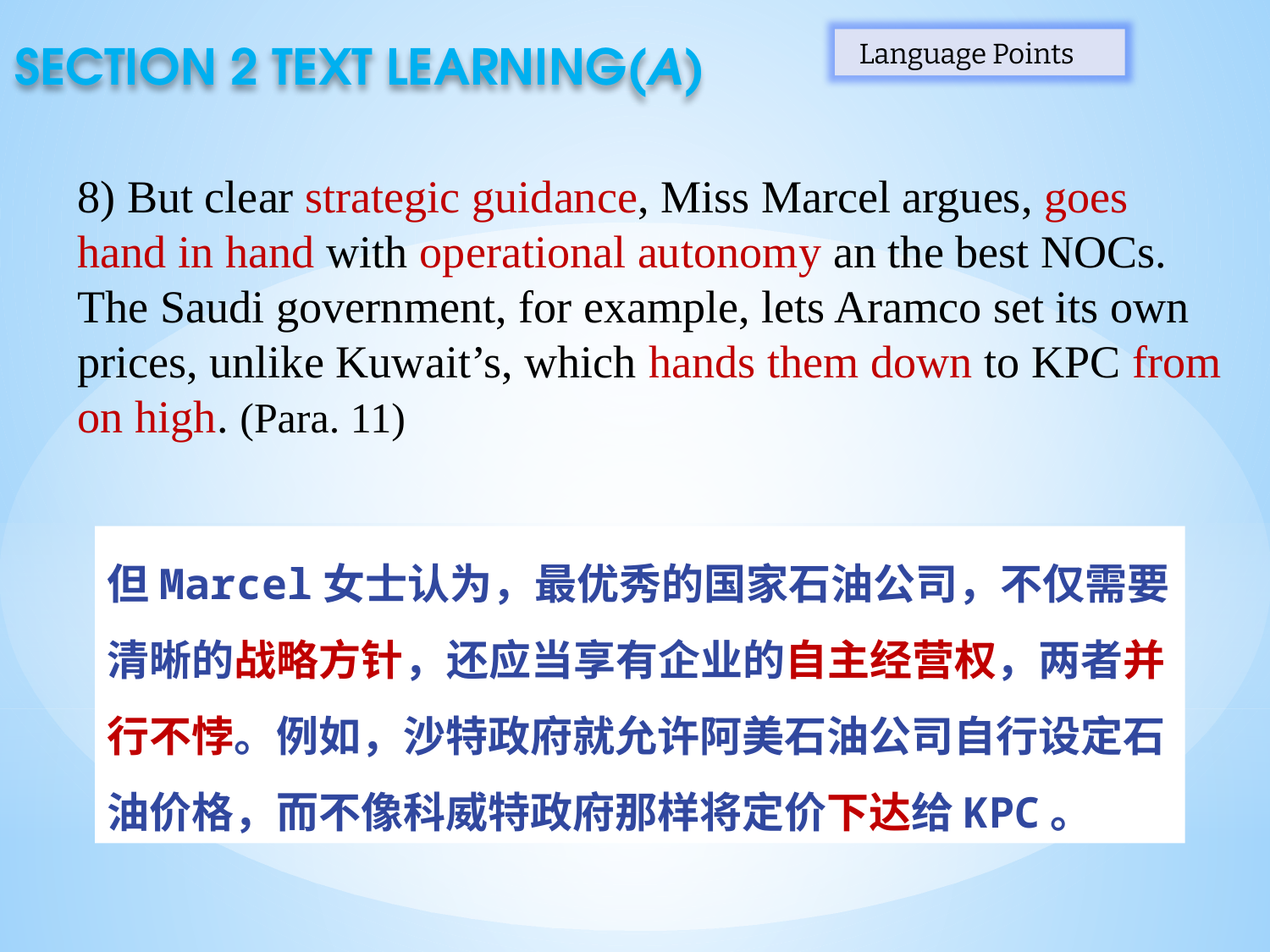

Section 2 text learning(A)
  Language Points

8) But clear strategic guidance, Miss Marcel argues, goes hand in hand with operational autonomy an the best NOCs. The Saudi government, for example, lets Aramco set its own prices, unlike Kuwait’s, which hands them down to KPC from on high. (Para. 11)
但Marcel女士认为，最优秀的国家石油公司，不仅需要清晰的战略方针，还应当享有企业的自主经营权，两者并行不悖。例如，沙特政府就允许阿美石油公司自行设定石油价格，而不像科威特政府那样将定价下达给KPC。